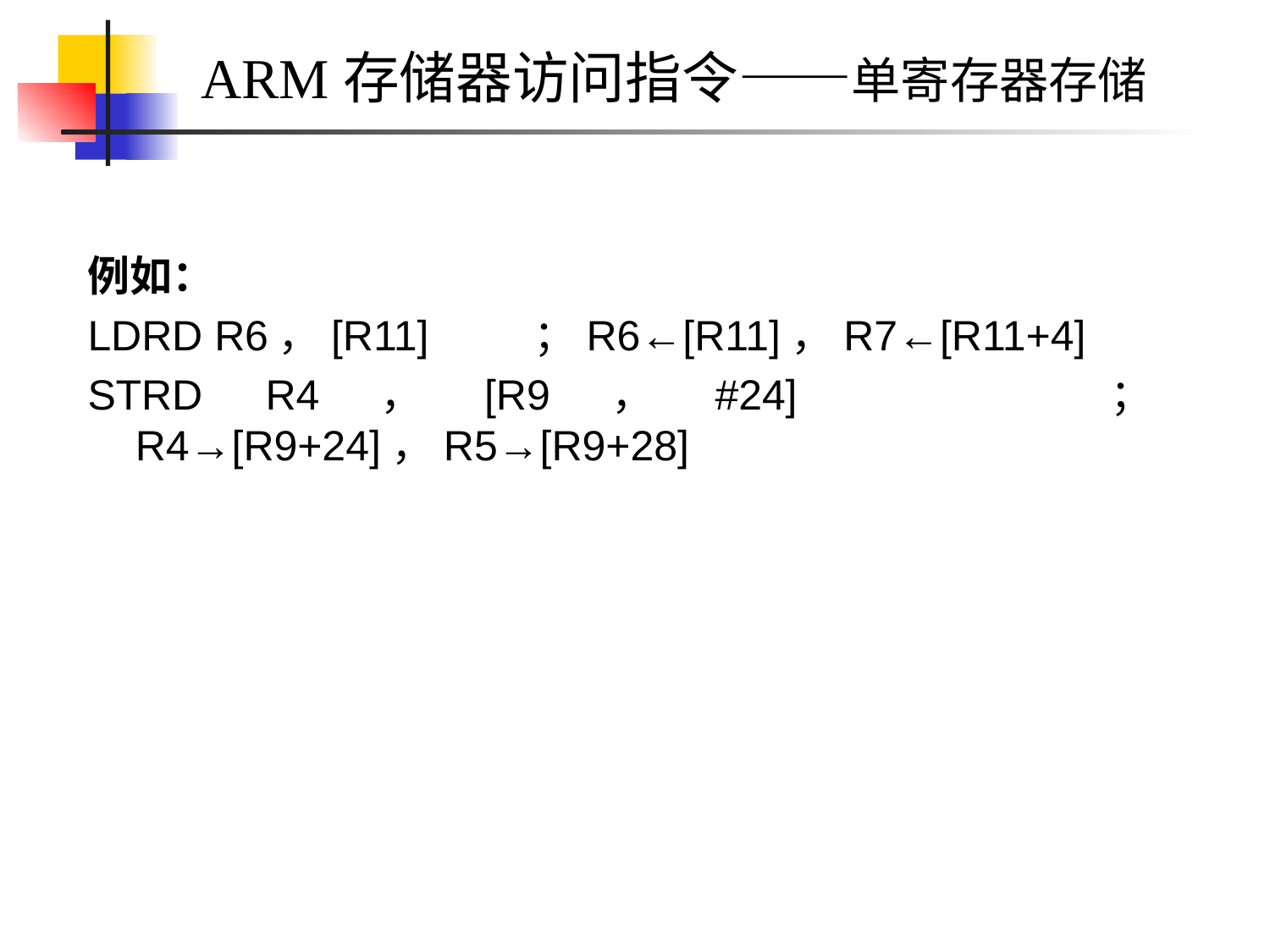

ARM存储器访问指令——单寄存器存储

例如：
LDRD R6，[R11]        ；R6←[R11]，R7←[R11+4]
STRD R4，[R9，#24]    ；R4→[R9+24]，R5→[R9+28]